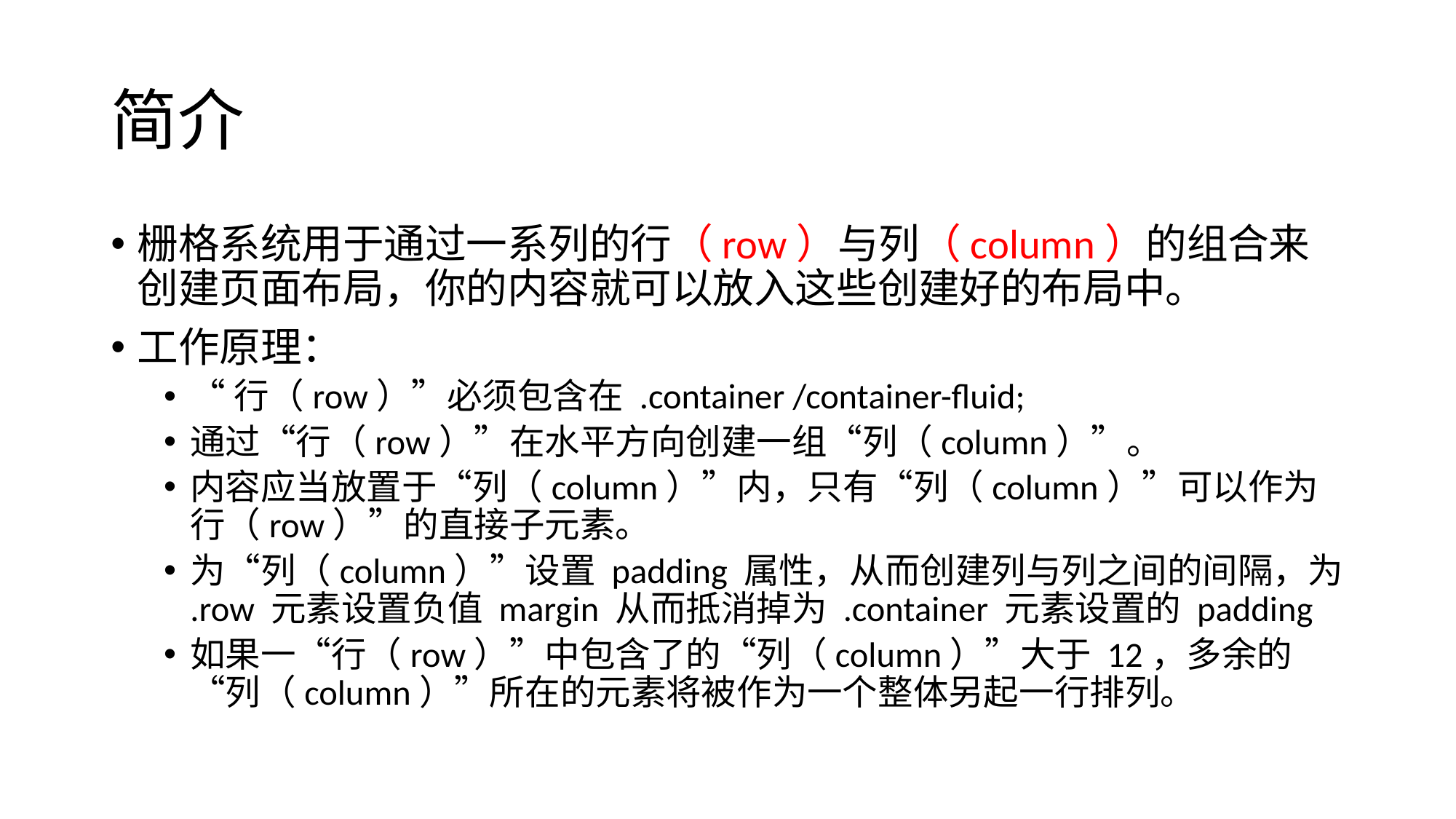

# 简介
栅格系统用于通过一系列的行（row）与列（column）的组合来创建页面布局，你的内容就可以放入这些创建好的布局中。
工作原理：
“行（row）”必须包含在 .container /container-fluid;
通过“行（row）”在水平方向创建一组“列（column）”。
内容应当放置于“列（column）”内，只有“列（column）”可以作为行（row）”的直接子元素。
为“列（column）”设置 padding 属性，从而创建列与列之间的间隔，为 .row 元素设置负值 margin 从而抵消掉为 .container 元素设置的 padding
如果一“行（row）”中包含了的“列（column）”大于 12，多余的“列（column）”所在的元素将被作为一个整体另起一行排列。